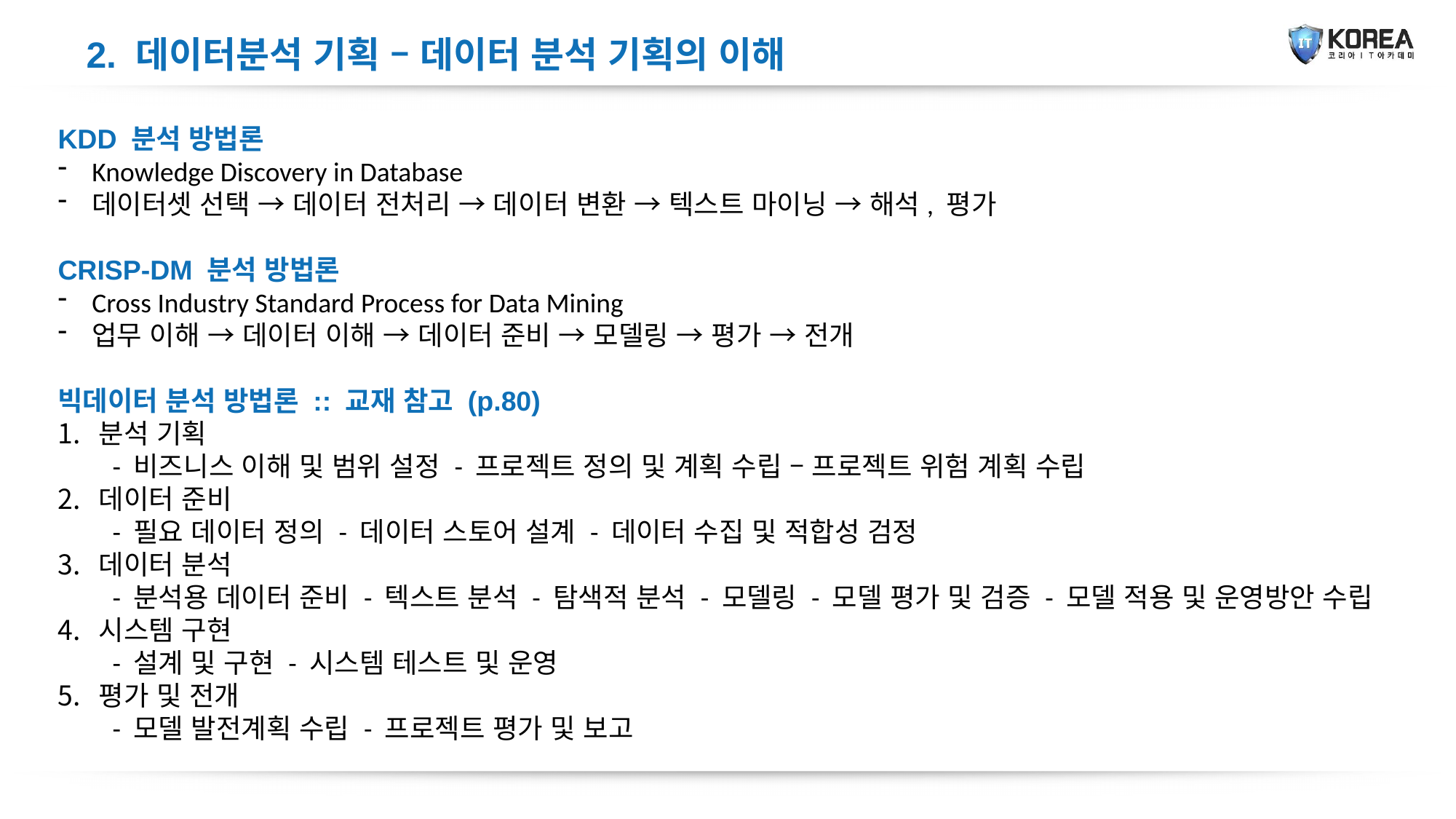

2. 데이터분석 기획 – 데이터 분석 기획의 이해
KDD 분석 방법론
Knowledge Discovery in Database
데이터셋 선택 → 데이터 전처리 → 데이터 변환 → 텍스트 마이닝 → 해석, 평가

CRISP-DM 분석 방법론
Cross Industry Standard Process for Data Mining
업무 이해 → 데이터 이해 → 데이터 준비 → 모델링 → 평가 → 전개

빅데이터 분석 방법론 :: 교재 참고 (p.80)
분석 기획
- 비즈니스 이해 및 범위 설정 - 프로젝트 정의 및 계획 수립 – 프로젝트 위험 계획 수립
데이터 준비
- 필요 데이터 정의 - 데이터 스토어 설계 - 데이터 수집 및 적합성 검정
데이터 분석
- 분석용 데이터 준비 - 텍스트 분석 - 탐색적 분석 - 모델링 - 모델 평가 및 검증 - 모델 적용 및 운영방안 수립
시스템 구현
- 설계 및 구현 - 시스템 테스트 및 운영
평가 및 전개
- 모델 발전계획 수립 - 프로젝트 평가 및 보고